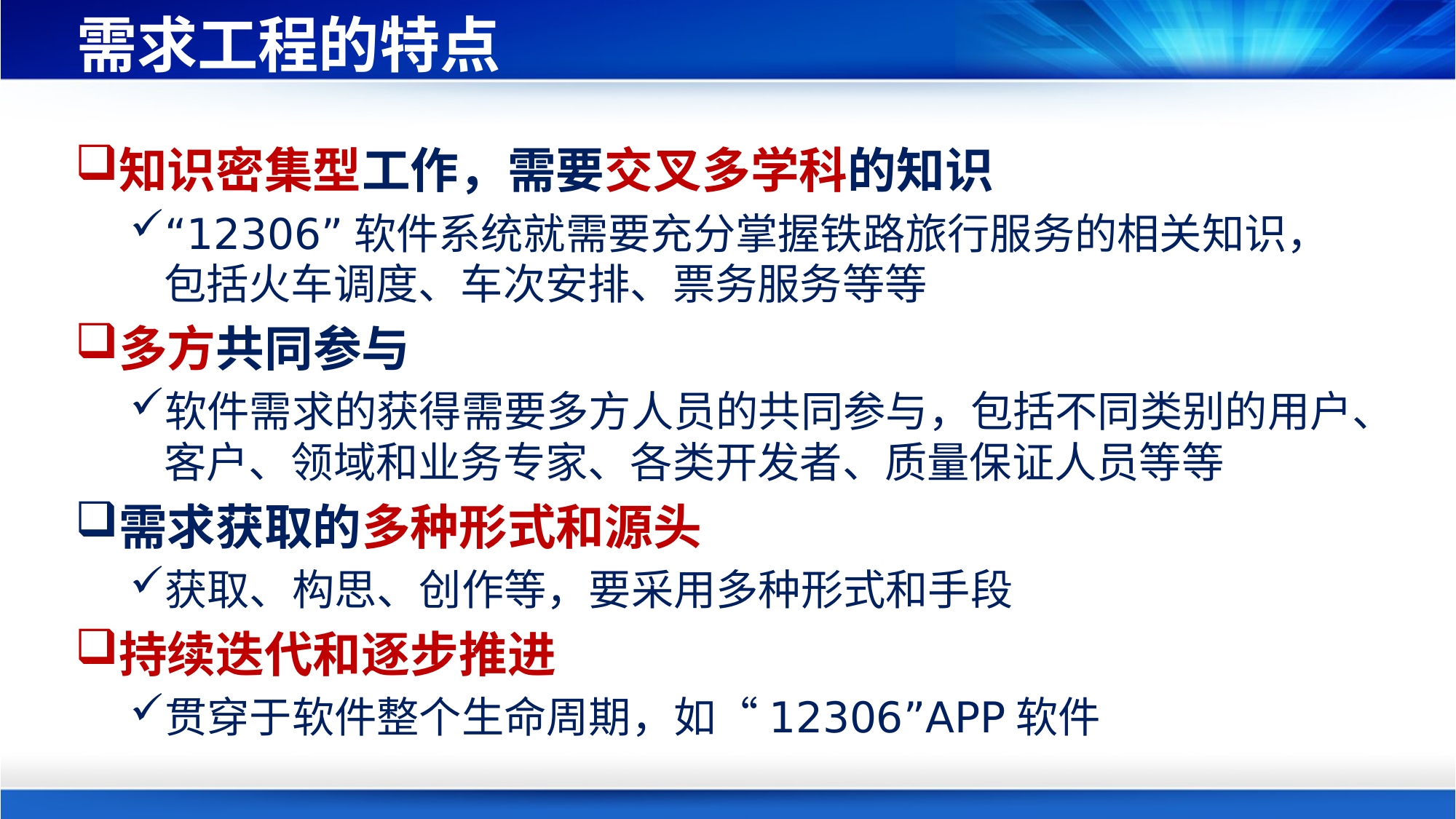

# 需求工程的特点
知识密集型工作，需要交叉多学科的知识
“12306”软件系统就需要充分掌握铁路旅行服务的相关知识，包括火车调度、车次安排、票务服务等等
多方共同参与
软件需求的获得需要多方人员的共同参与，包括不同类别的用户、客户、领域和业务专家、各类开发者、质量保证人员等等
需求获取的多种形式和源头
获取、构思、创作等，要采用多种形式和手段
持续迭代和逐步推进
贯穿于软件整个生命周期，如“12306”APP软件